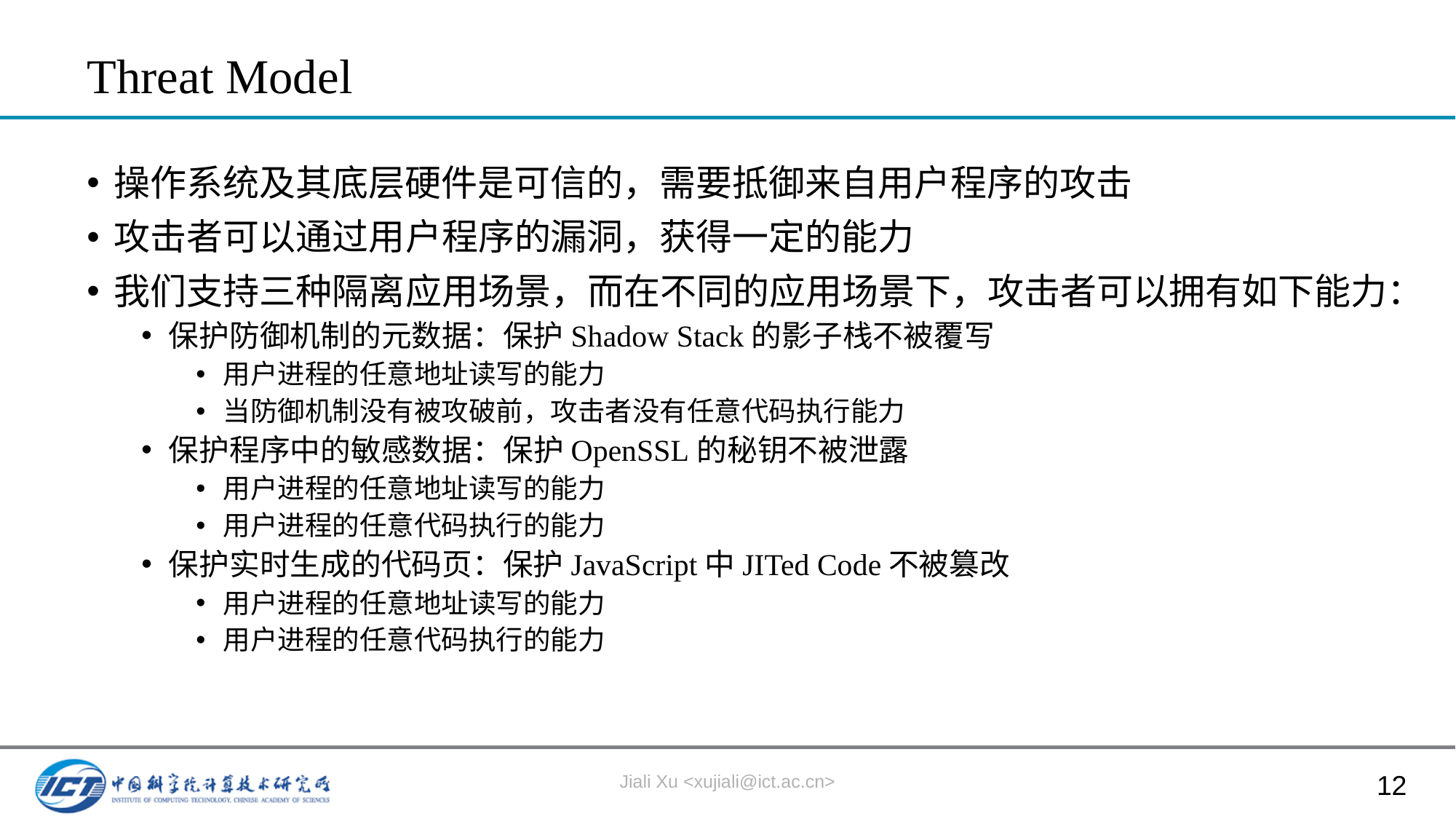

# Threat Model
操作系统及其底层硬件是可信的，需要抵御来自用户程序的攻击
攻击者可以通过用户程序的漏洞，获得一定的能力
我们支持三种隔离应用场景，而在不同的应用场景下，攻击者可以拥有如下能力：
保护防御机制的元数据：保护Shadow Stack的影子栈不被覆写
用户进程的任意地址读写的能力
当防御机制没有被攻破前，攻击者没有任意代码执行能力
保护程序中的敏感数据：保护OpenSSL的秘钥不被泄露
用户进程的任意地址读写的能力
用户进程的任意代码执行的能力
保护实时生成的代码页：保护JavaScript中JITed Code不被篡改
用户进程的任意地址读写的能力
用户进程的任意代码执行的能力

Jiali Xu <xujiali@ict.ac.cn>
12